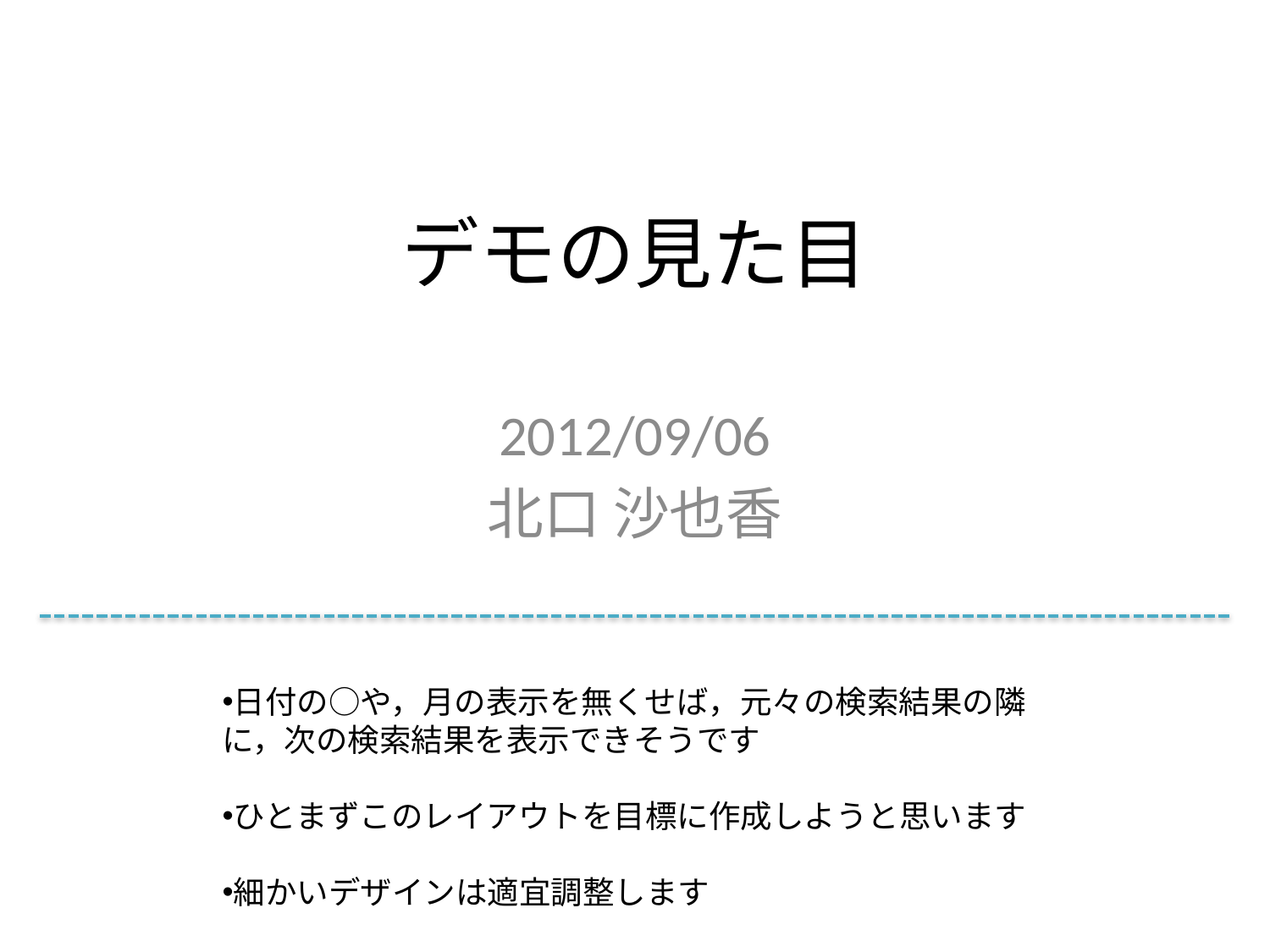

# デモの見た目
2012/09/06
北口 沙也香
日付の○や，月の表示を無くせば，元々の検索結果の隣に，次の検索結果を表示できそうです

ひとまずこのレイアウトを目標に作成しようと思います

細かいデザインは適宜調整します